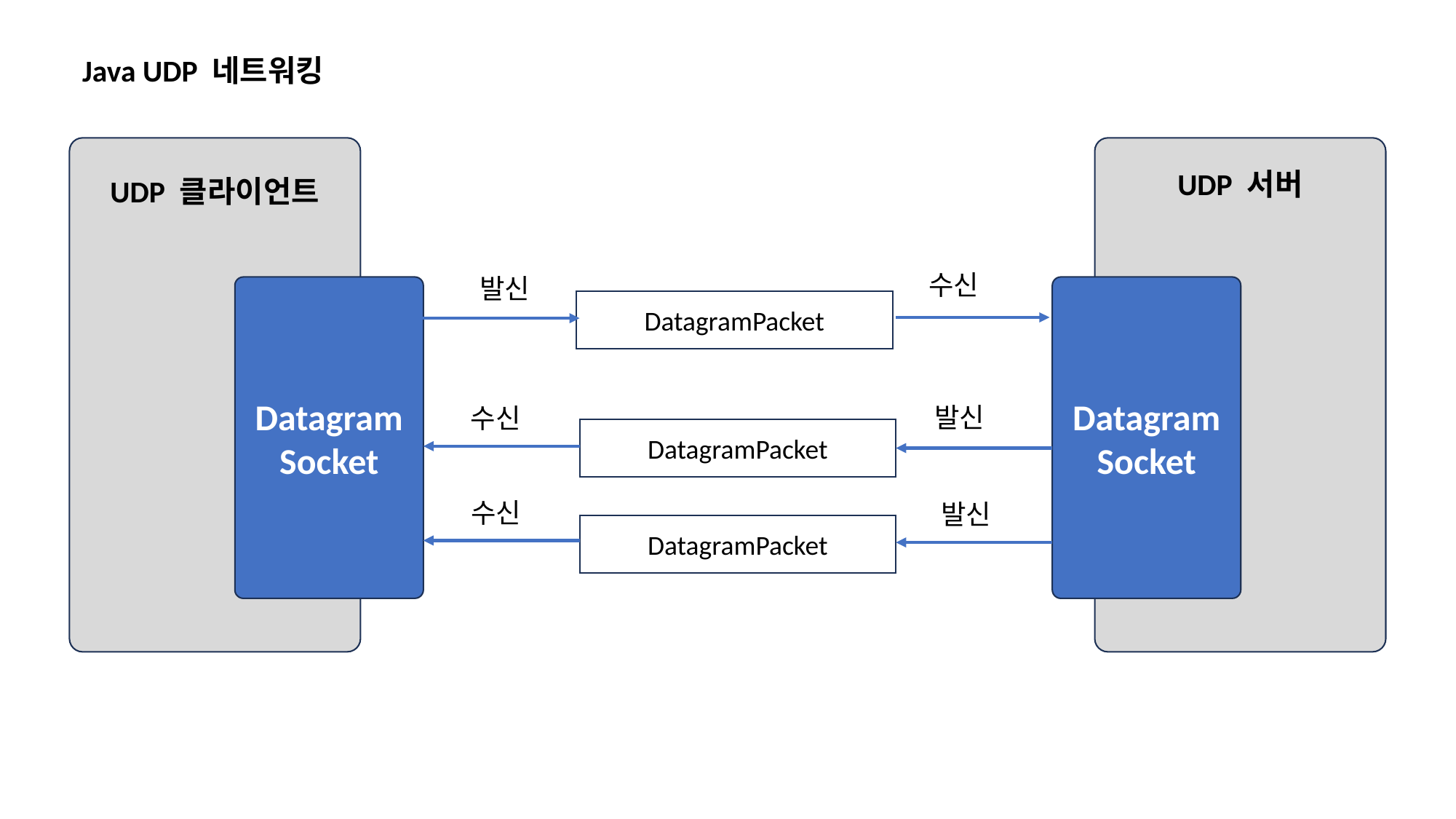

Java UDP 네트워킹

UDP 서버
UDP 클라이언트
수신
발신
Datagram
Socket
Datagram
Socket
DatagramPacket
발신
수신
DatagramPacket
수신
발신
DatagramPacket